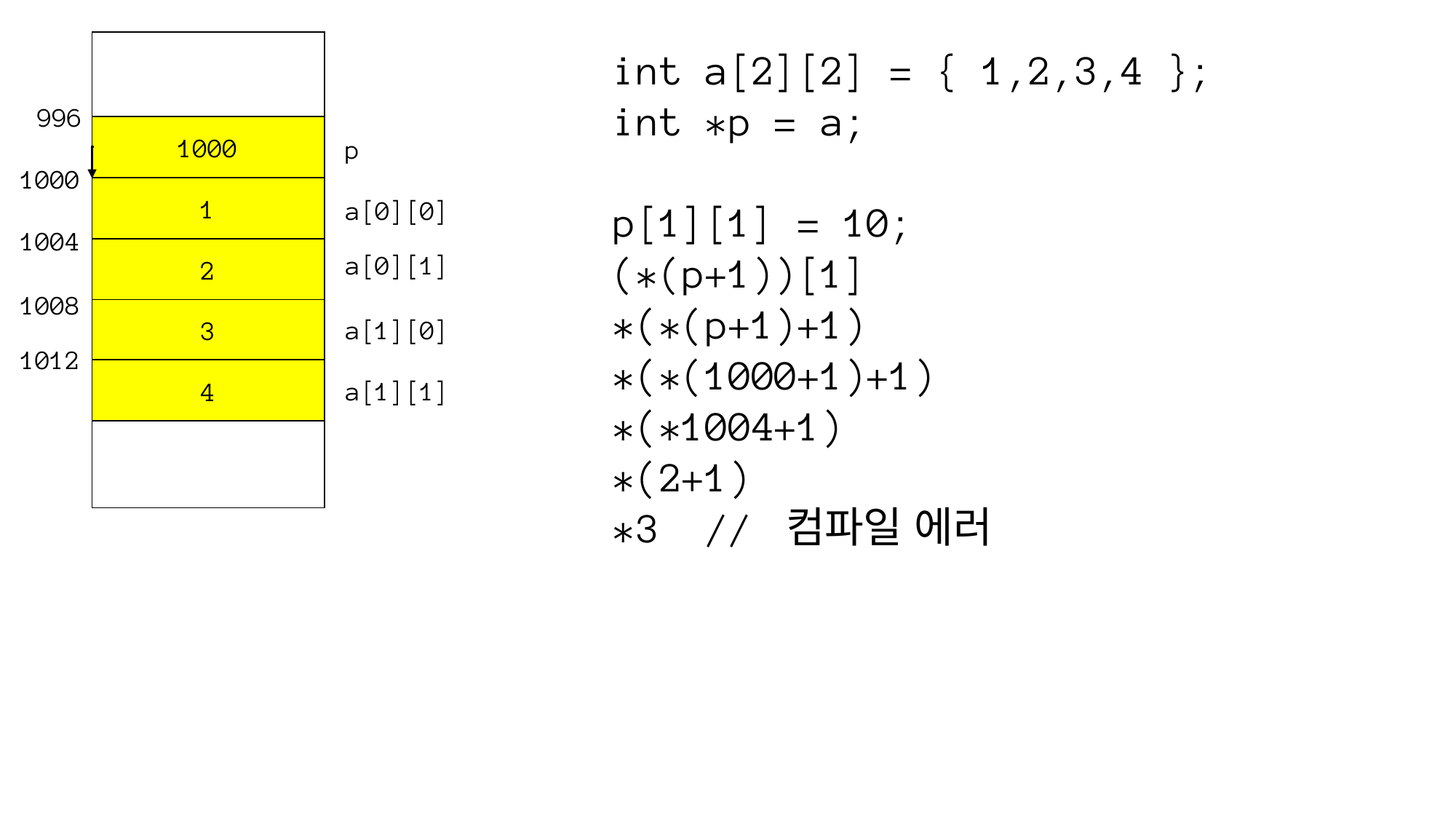

int a[2][2] = { 1,2,3,4 };
int *p = a;

p[1][1] = 10;
(*(p+1))[1]
*(*(p+1)+1)
*(*(1000+1)+1)
*(*1004+1)
*(2+1)
*3  // 컴파일 에러

996
1000
p
1000

1
a[0][0]
1004
2
a[0][1]
1008
3
a[1][0]
1012
4
a[1][1]